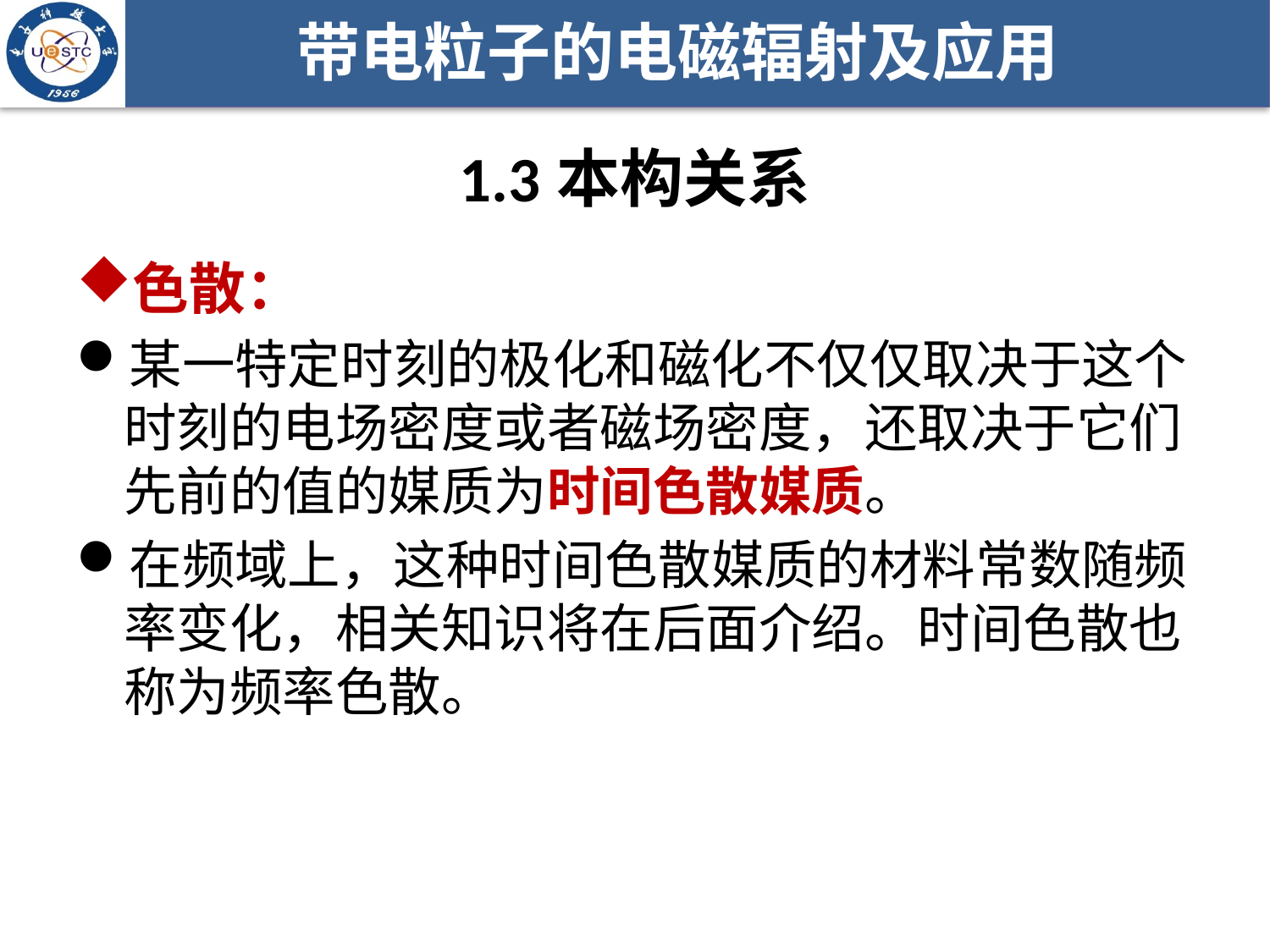

# 1.3本构关系
色散：
某一特定时刻的极化和磁化不仅仅取决于这个时刻的电场密度或者磁场密度，还取决于它们先前的值的媒质为时间色散媒质。
在频域上，这种时间色散媒质的材料常数随频率变化，相关知识将在后面介绍。时间色散也称为频率色散。